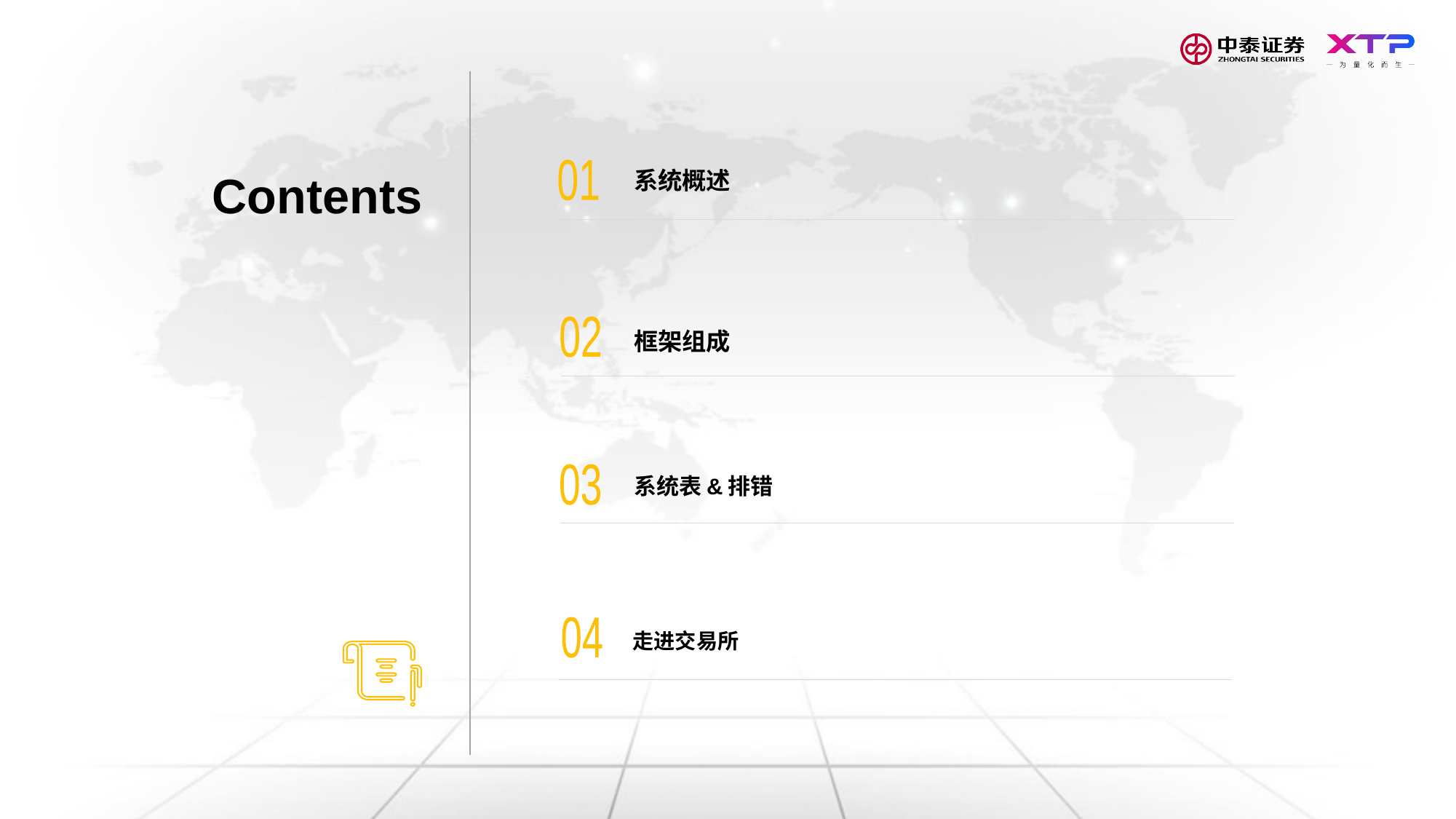

系统概述
Contents

01
框架组成
02
系统表&排错
03
走进交易所
04